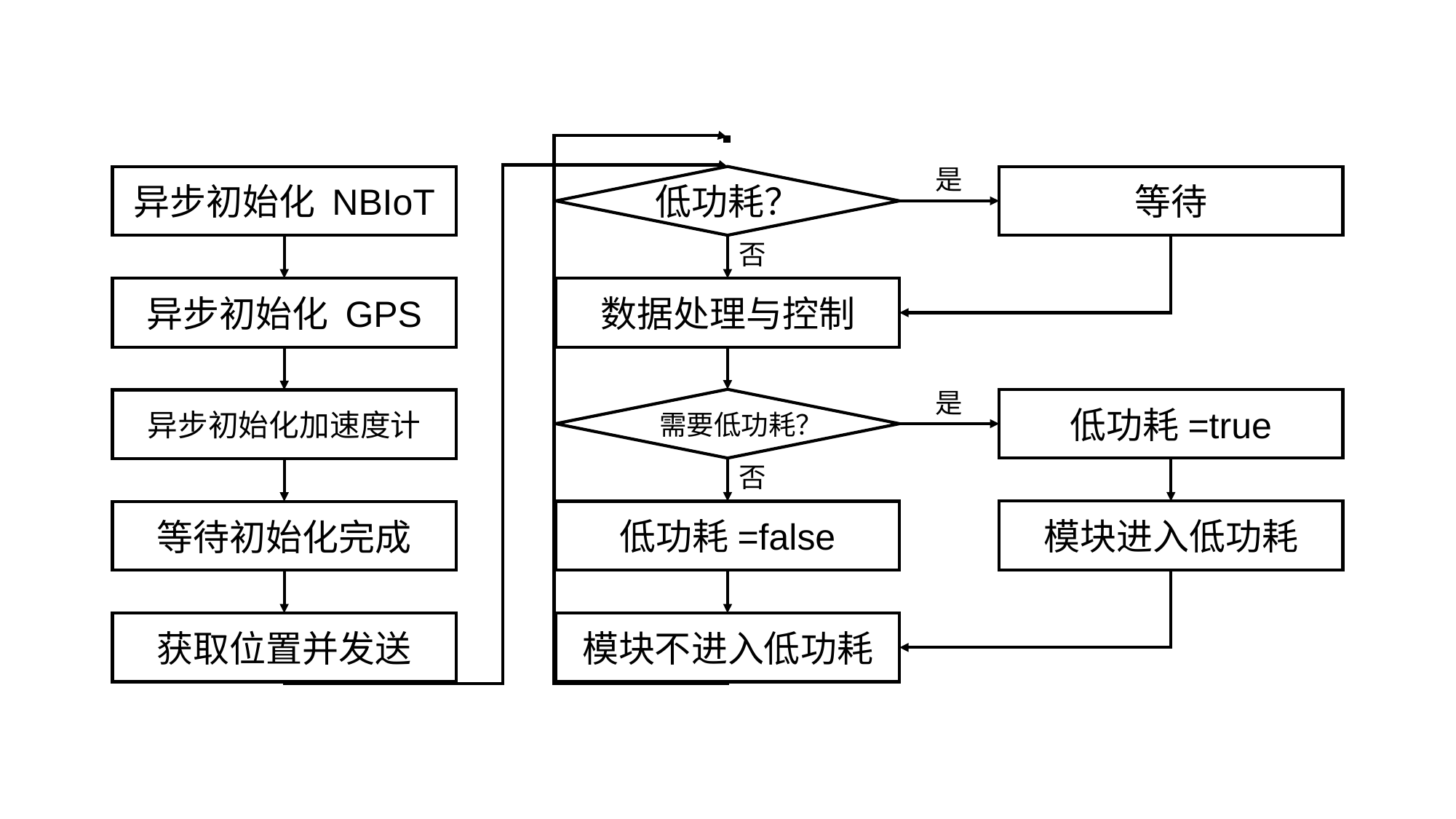

是
异步初始化 NBIoT
低功耗？
等待
否
异步初始化 GPS
数据处理与控制
是
需要低功耗？
低功耗=true
异步初始化加速度计
否
模块进入低功耗
低功耗=false
等待初始化完成
获取位置并发送
模块不进入低功耗